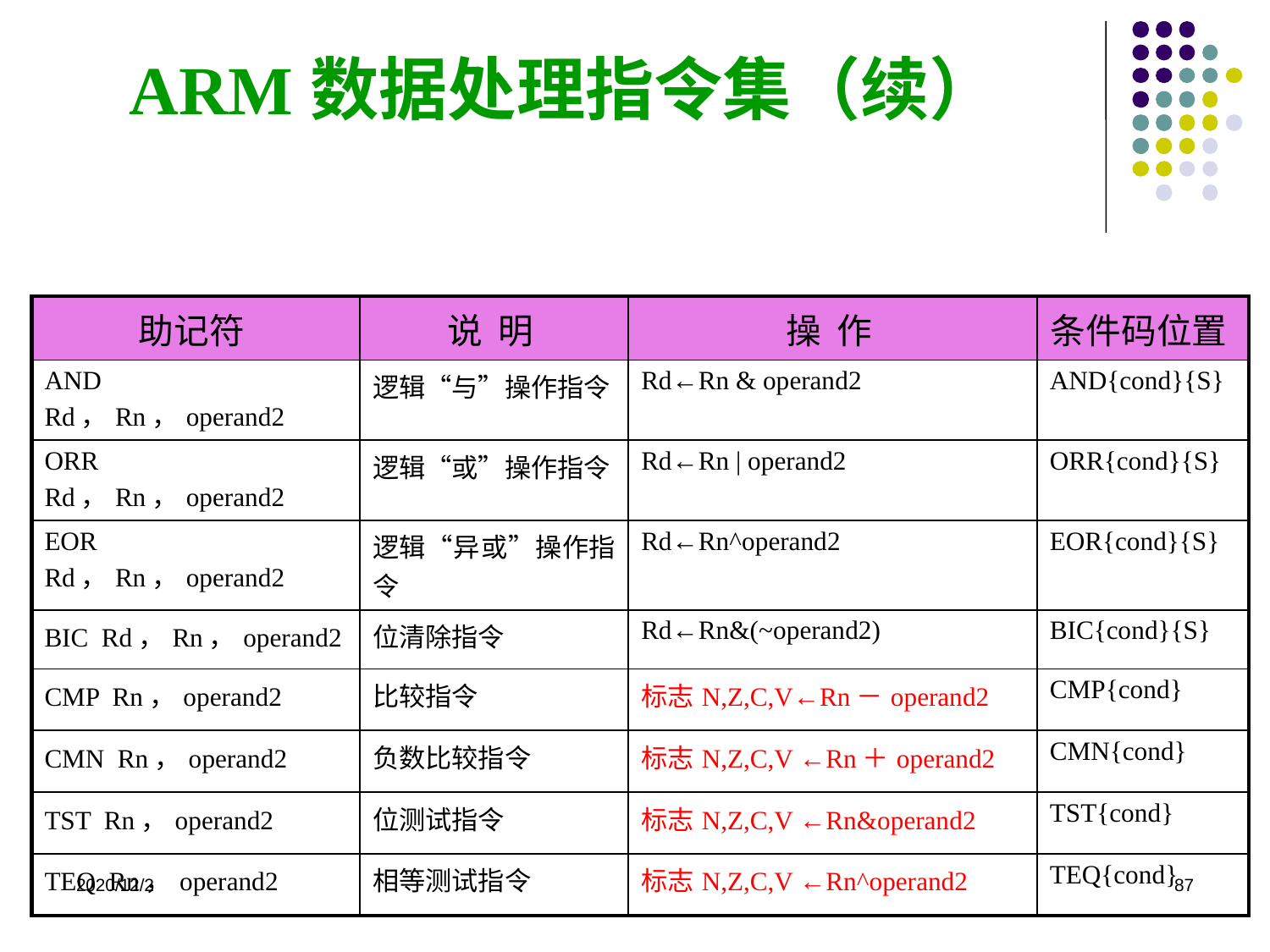

# ARM数据处理指令集（续）
| 助记符 | 说 明 | 操 作 | 条件码位置 |
| --- | --- | --- | --- |
| AND Rd，Rn，operand2 | 逻辑“与”操作指令 | Rd←Rn & operand2 | AND{cond}{S} |
| ORR Rd，Rn，operand2 | 逻辑“或”操作指令 | Rd←Rn | operand2 | ORR{cond}{S} |
| EOR Rd，Rn，operand2 | 逻辑“异或”操作指令 | Rd←Rn^operand2 | EOR{cond}{S} |
| BIC Rd，Rn，operand2 | 位清除指令 | Rd←Rn&(~operand2) | BIC{cond}{S} |
| CMP Rn，operand2 | 比较指令 | 标志N,Z,C,V←Rn－operand2 | CMP{cond} |
| CMN Rn，operand2 | 负数比较指令 | 标志N,Z,C,V ←Rn＋operand2 | CMN{cond} |
| TST Rn，operand2 | 位测试指令 | 标志N,Z,C,V ←Rn&operand2 | TST{cond} |
| TEQ Rn，operand2 | 相等测试指令 | 标志N,Z,C,V ←Rn^operand2 | TEQ{cond} |
2020/12/2
87